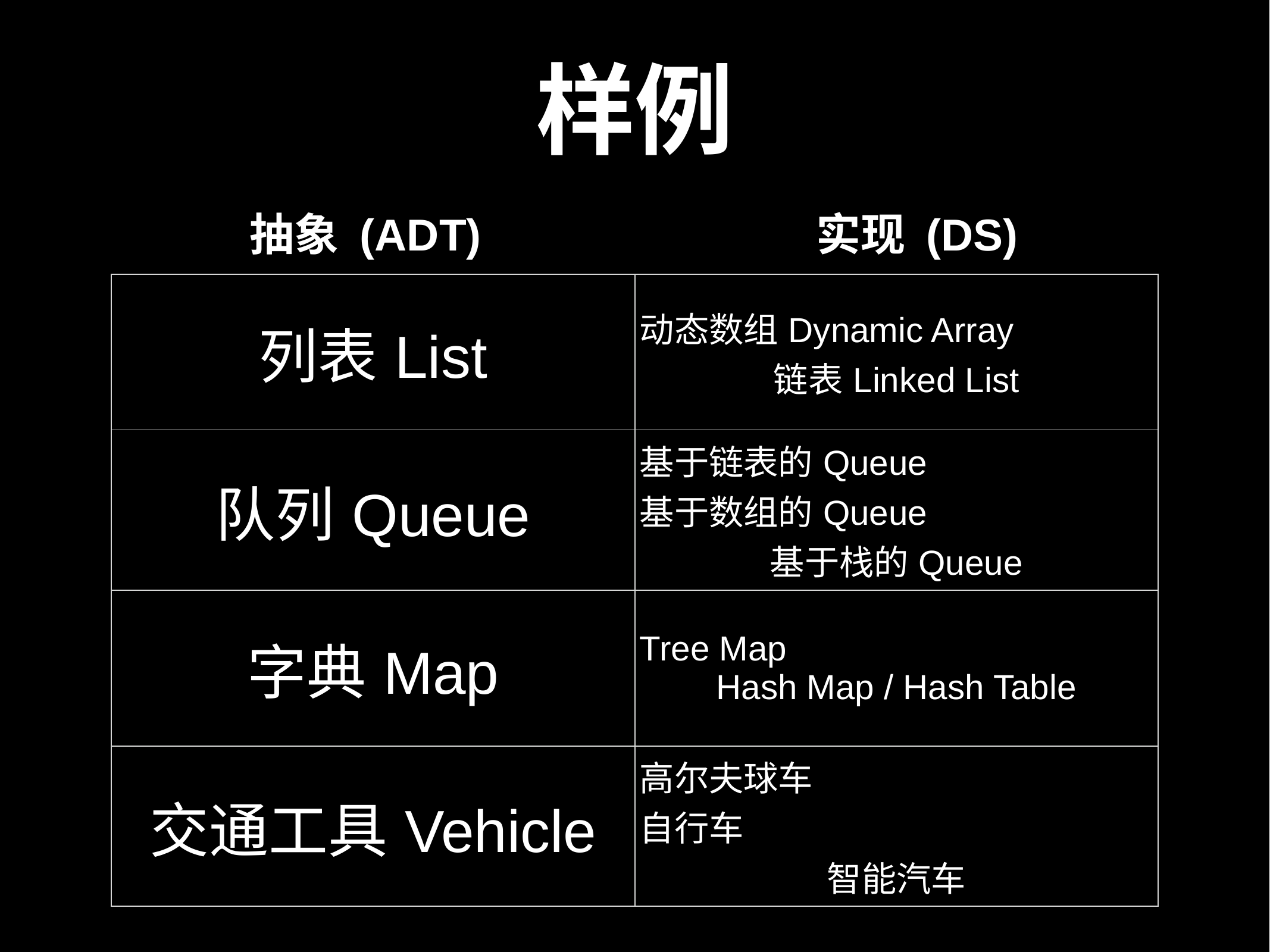

# 样例
抽象 (ADT)
实现 (DS)
| 列表List | 动态数组Dynamic Array 链表Linked List |
| --- | --- |
| 队列Queue | 基于链表的Queue 基于数组的Queue 基于栈的Queue |
| 字典Map | Tree Map Hash Map / Hash Table |
| 交通工具Vehicle | 高尔夫球车 自行车 智能汽车 |